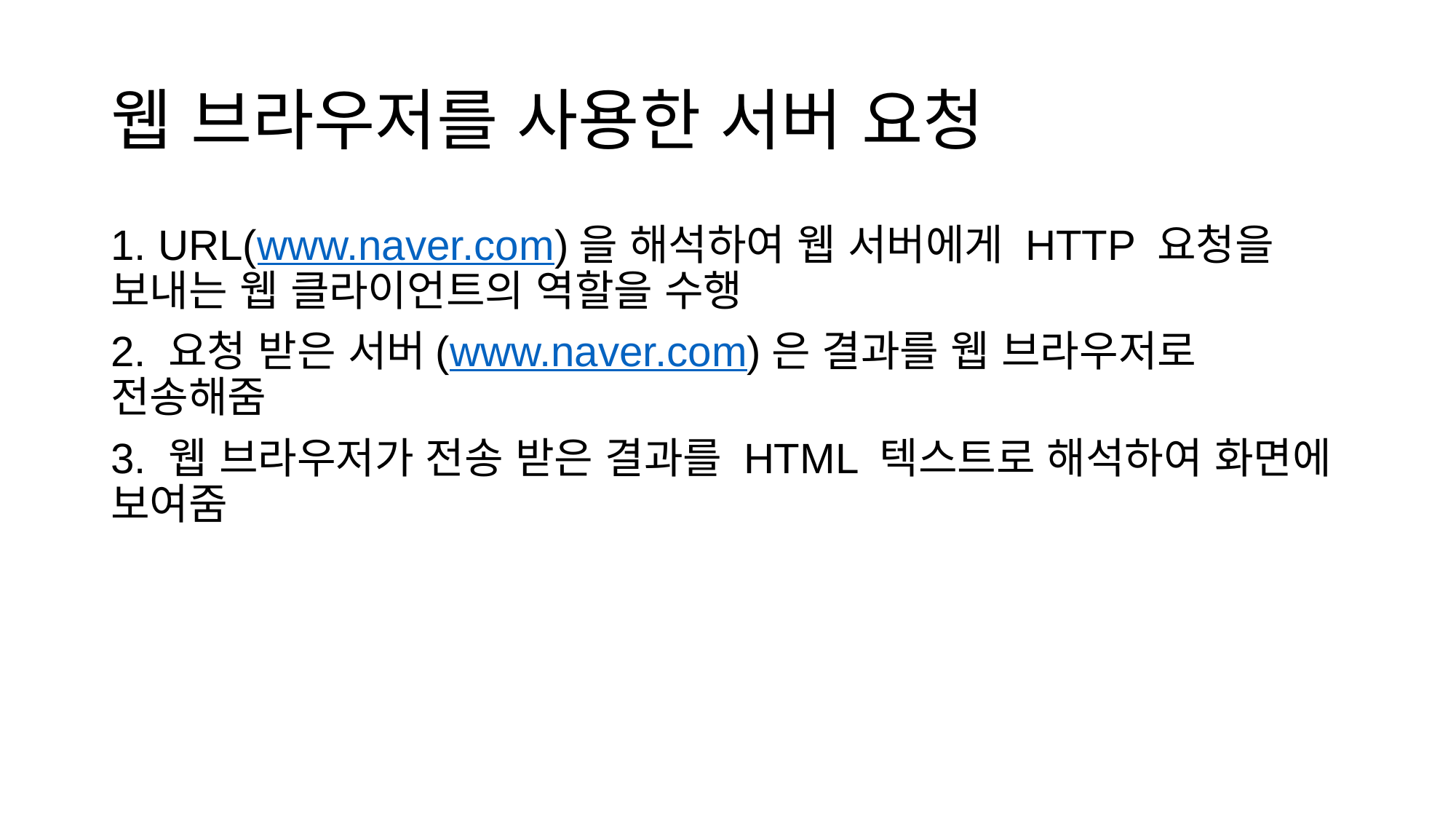

# 웹 브라우저를 사용한 서버 요청
1. URL(www.naver.com)을 해석하여 웹 서버에게 HTTP 요청을 보내는 웹 클라이언트의 역할을 수행
2. 요청 받은 서버(www.naver.com)은 결과를 웹 브라우저로 전송해줌
3. 웹 브라우저가 전송 받은 결과를 HTML 텍스트로 해석하여 화면에 보여줌